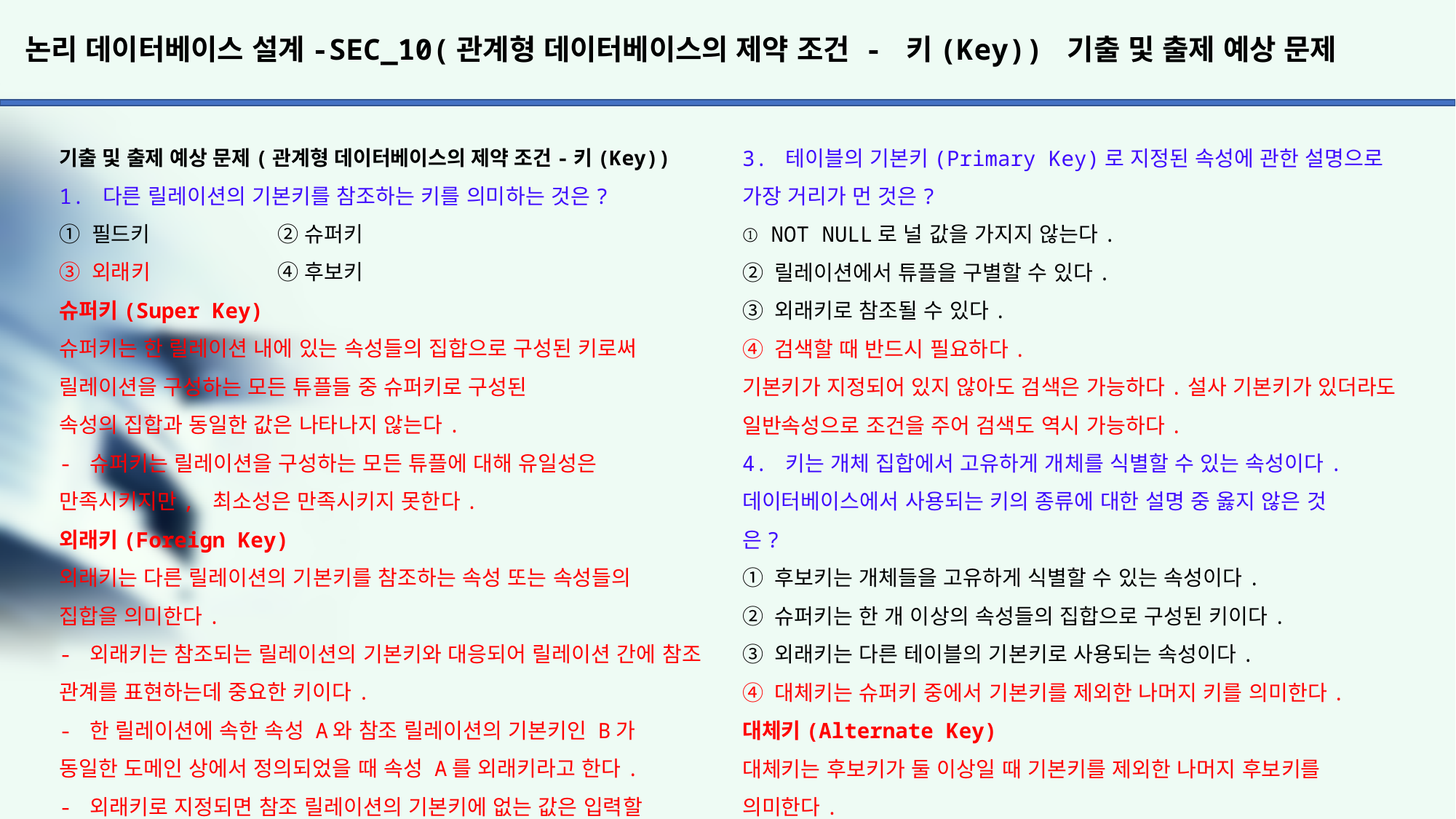

# 논리 데이터베이스 설계-SEC_10(관계형 데이터베이스의 제약 조건 - 키(Key)) 기출 및 출제 예상 문제
3. 테이블의 기본키(Primary Key)로 지정된 속성에 관한 설명으로
가장 거리가 먼 것은?
① NOT NULL로 널 값을 가지지 않는다.
② 릴레이션에서 튜플을 구별할 수 있다.
③ 외래키로 참조될 수 있다.
④ 검색할 때 반드시 필요하다.
기본키가 지정되어 있지 않아도 검색은 가능하다.설사 기본키가 있더라도 일반속성으로 조건을 주어 검색도 역시 가능하다.
4. 키는 개체 집합에서 고유하게 개체를 식별할 수 있는 속성이다.
데이터베이스에서 사용되는 키의 종류에 대한 설명 중 옳지 않은 것
은?
① 후보키는 개체들을 고유하게 식별할 수 있는 속성이다.
② 슈퍼키는 한 개 이상의 속성들의 집합으로 구성된 키이다.
③ 외래키는 다른 테이블의 기본키로 사용되는 속성이다.
④ 대체키는 슈퍼키 중에서 기본키를 제외한 나머지 키를 의미한다.
대체키(Alternate Key)
대체키는 후보키가 둘 이상일 때 기본키를 제외한 나머지 후보키를
의미한다.
- 보조키 라고도 한다.
기출 및 출제 예상 문제(관계형 데이터베이스의 제약 조건-키(Key))
1. 다른 릴레이션의 기본키를 참조하는 키를 의미하는 것은?
① 필드키		② 슈퍼키
③ 외래키		④ 후보키
슈퍼키(Super Key)
슈퍼키는 한 릴레이션 내에 있는 속성들의 집합으로 구성된 키로써 릴레이션을 구성하는 모든 튜플들 중 슈퍼키로 구성된
속성의 집합과 동일한 값은 나타나지 않는다.
- 슈퍼키는 릴레이션을 구성하는 모든 튜플에 대해 유일성은 만족시키지만, 최소성은 만족시키지 못한다.
외래키(Foreign Key)
외래키는 다른 릴레이션의 기본키를 참조하는 속성 또는 속성들의
집합을 의미한다.
- 외래키는 참조되는 릴레이션의 기본키와 대응되어 릴레이션 간에 참조 관계를 표현하는데 중요한 키이다.
- 한 릴레이션에 속한 속성 A와 참조 릴레이션의 기본키인 B가
동일한 도메인 상에서 정의되었을 때 속성 A를 외래키라고 한다.
- 외래키로 지정되면 참조 릴레이션의 기본키에 없는 값은 입력할
수 없다.
후보키(Candidate Key)
후보키는 릴레이션을 구성하는 속성들 중에서 튜플을 유일하게
식별하기 위해 사용하는 속성들의 부분집합, 즉 기본키로 사용할
수 있는 속성들을 말한다.
- 하나의 릴레이션 내에서는 중복된 튜플들이 있을 수가 없으므로
모든 릴레이션에는 반드시 하나 이상의 후보키가 존재한다.
- 후보키는 릴레이션에 있는 모든 튜플에 대해서 유일성과 최소성
을 만족시켜야 한다.
	-> 유일성(Unique) : 하나의 키 값으로 하나의 튜플만을
	   유일하게 식별할 수 있어야 한다.
	-> 최소성(Minimality) : 모든 레코드들을 유일하게 식별
	   하는데 꼭 필요한 속성으로만 구성되어야 한다.
2. 다음 두 릴레이션에서 외래키로 사용된 것은? (단, 밑줄 친 속성은 기본키이다.)
	과목(과목번호, 과목명)
	수강(수강번호, 학번, 과목번호, 학기)
① 수강번호		② 과목번호
③ 학번			④ 과목명
다른 릴레이션의 기본키를 참조하는 키를 외래키라고 했다. 그럼
현재 릴레이션의 속성 중에서 다른 릴레이션의 기본키와 같은
이름의 속성을 찾으면 된다.